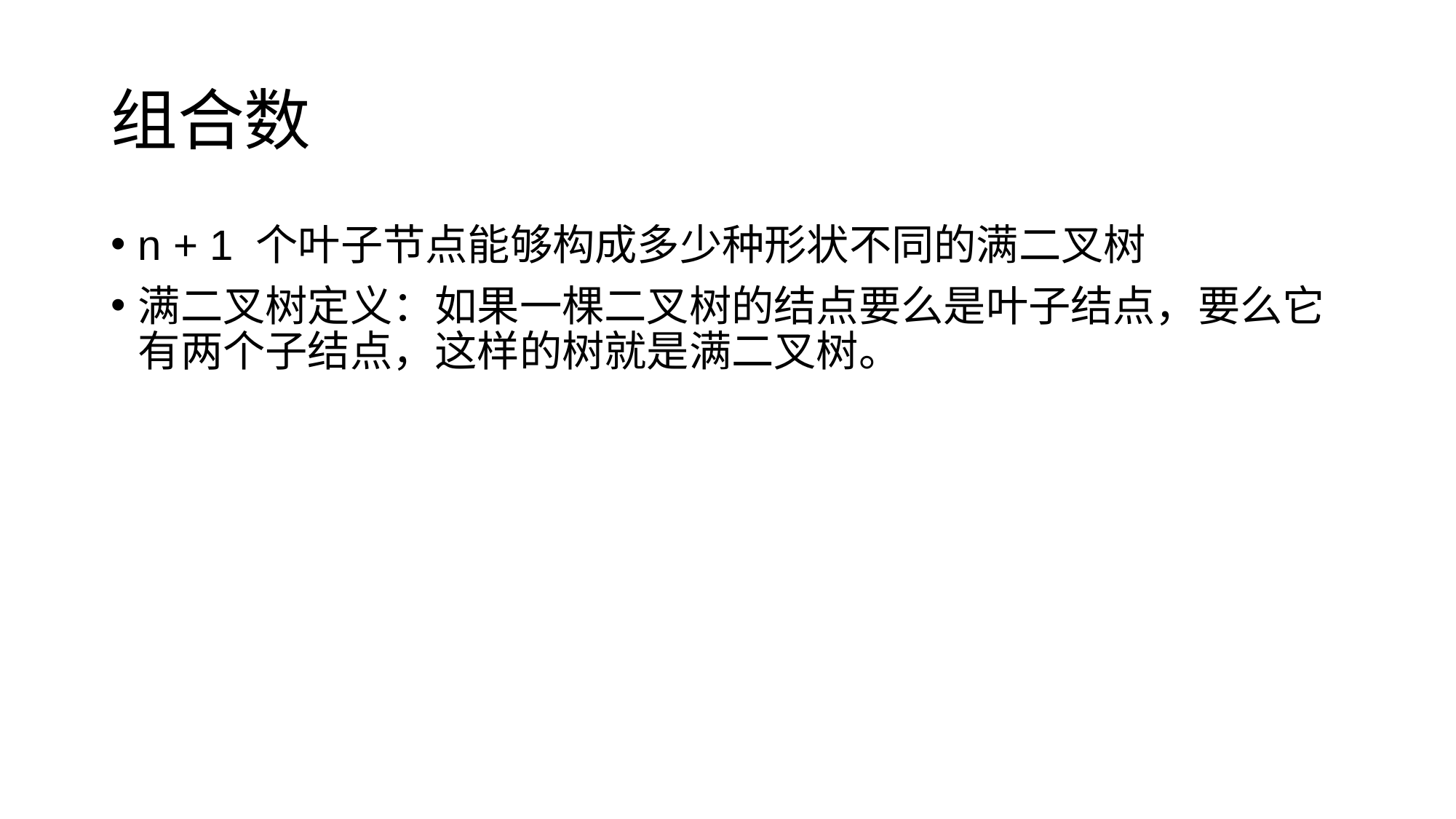

# 组合数
n + 1 个叶子节点能够构成多少种形状不同的满二叉树
满二叉树定义：如果一棵二叉树的结点要么是叶子结点，要么它有两个子结点，这样的树就是满二叉树。